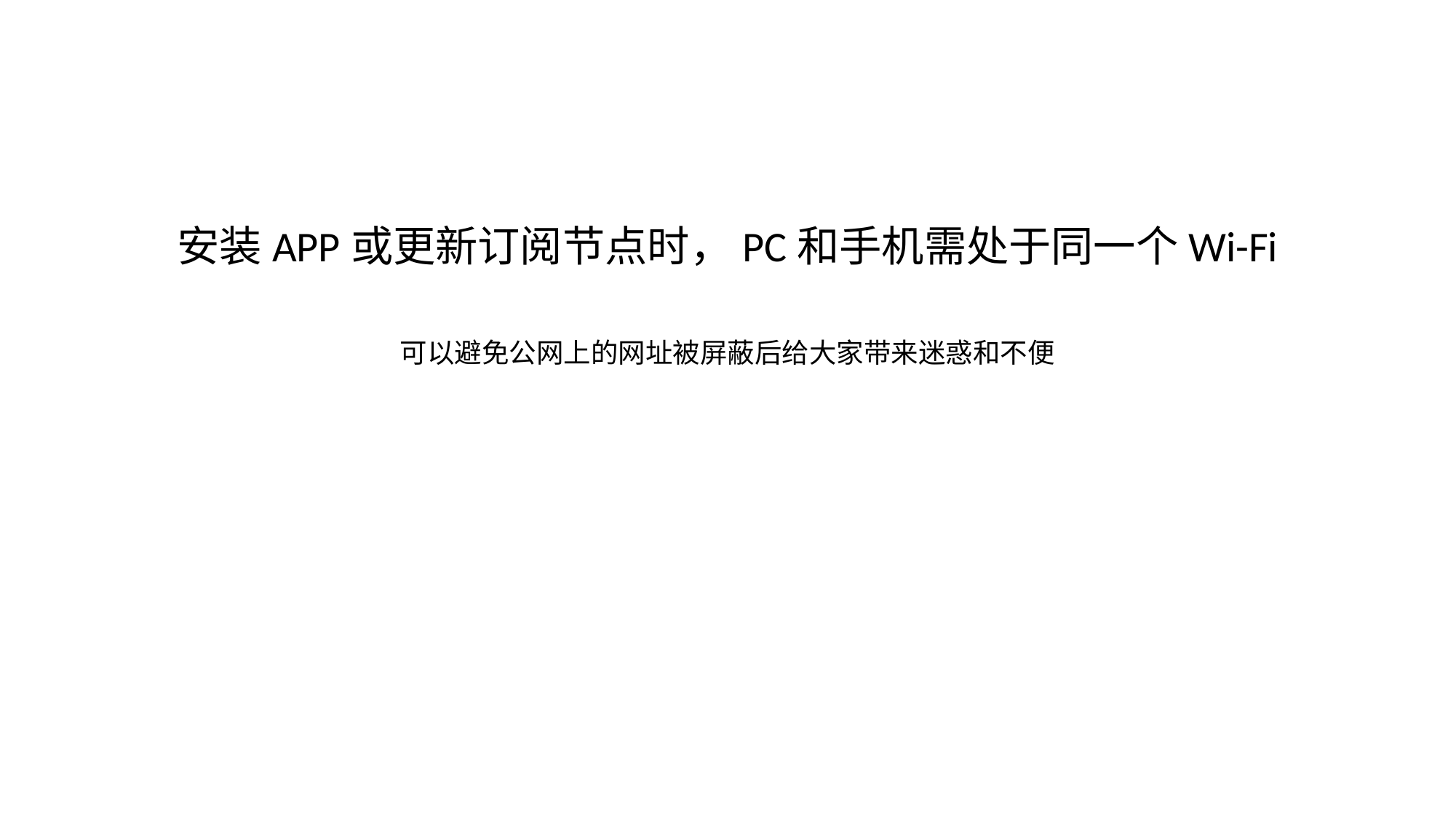

安装APP或更新订阅节点时，PC和手机需处于同一个Wi-Fi

可以避免公网上的网址被屏蔽后给大家带来迷惑和不便